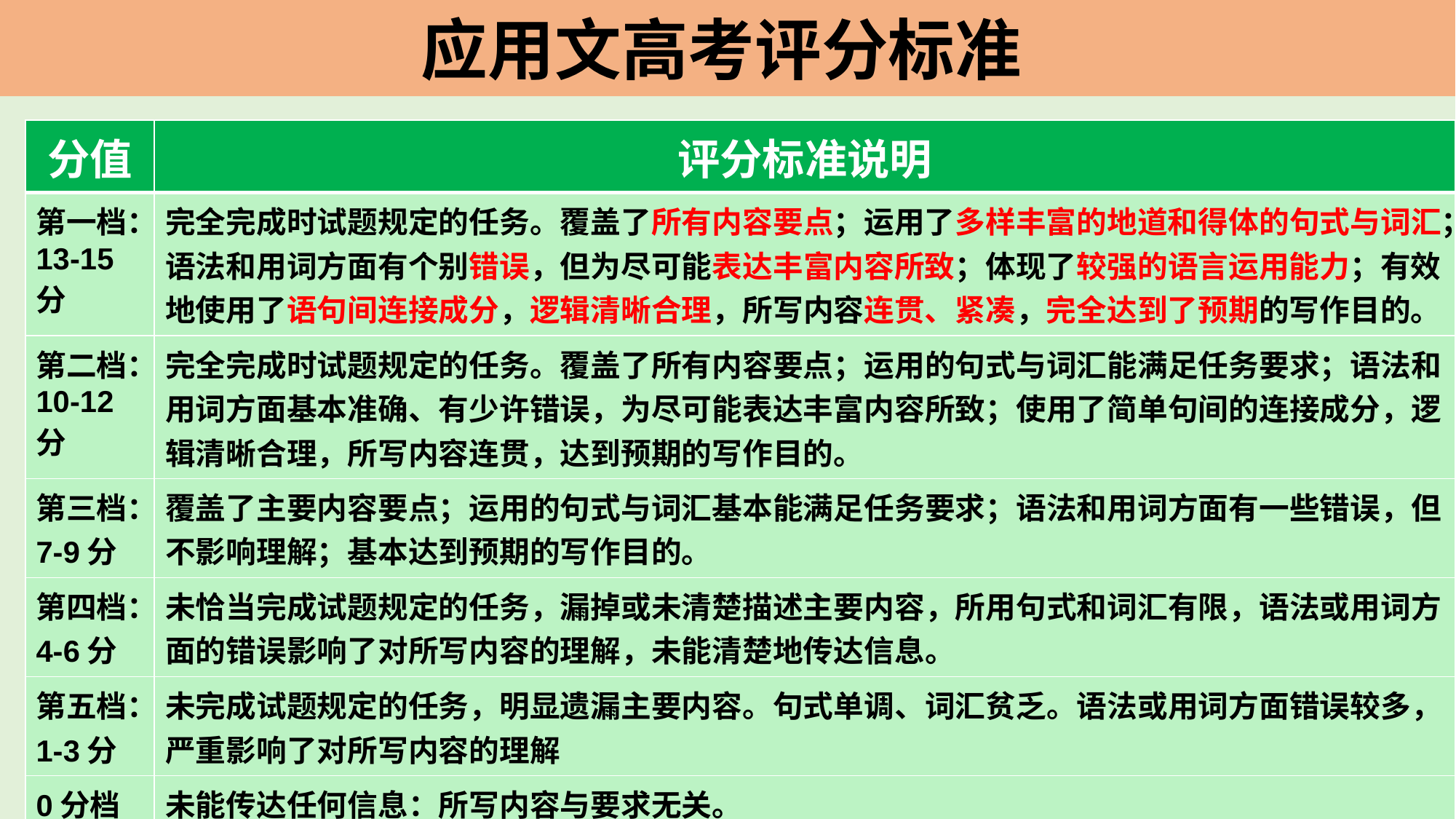

应用文高考评分标准

| 分值 | 评分标准说明 |
| --- | --- |
| 第一档： 13-15分 | 完全完成时试题规定的任务。覆盖了所有内容要点；运用了多样丰富的地道和得体的句式与词汇；语法和用词方面有个别错误，但为尽可能表达丰富内容所致；体现了较强的语言运用能力；有效地使用了语句间连接成分，逻辑清晰合理，所写内容连贯、紧凑，完全达到了预期的写作目的。 |
| 第二档： 10-12分 | 完全完成时试题规定的任务。覆盖了所有内容要点；运用的句式与词汇能满足任务要求；语法和用词方面基本准确、有少许错误，为尽可能表达丰富内容所致；使用了简单句间的连接成分，逻辑清晰合理，所写内容连贯，达到预期的写作目的。 |
| 第三档： 7-9分 | 覆盖了主要内容要点；运用的句式与词汇基本能满足任务要求；语法和用词方面有一些错误，但不影响理解；基本达到预期的写作目的。 |
| 第四档： 4-6分 | 未恰当完成试题规定的任务，漏掉或未清楚描述主要内容，所用句式和词汇有限，语法或用词方面的错误影响了对所写内容的理解，未能清楚地传达信息。 |
| 第五档： 1-3分 | 未完成试题规定的任务，明显遗漏主要内容。句式单调、词汇贫乏。语法或用词方面错误较多，严重影响了对所写内容的理解 |
| 0分档 | 未能传达任何信息：所写内容与要求无关。 |